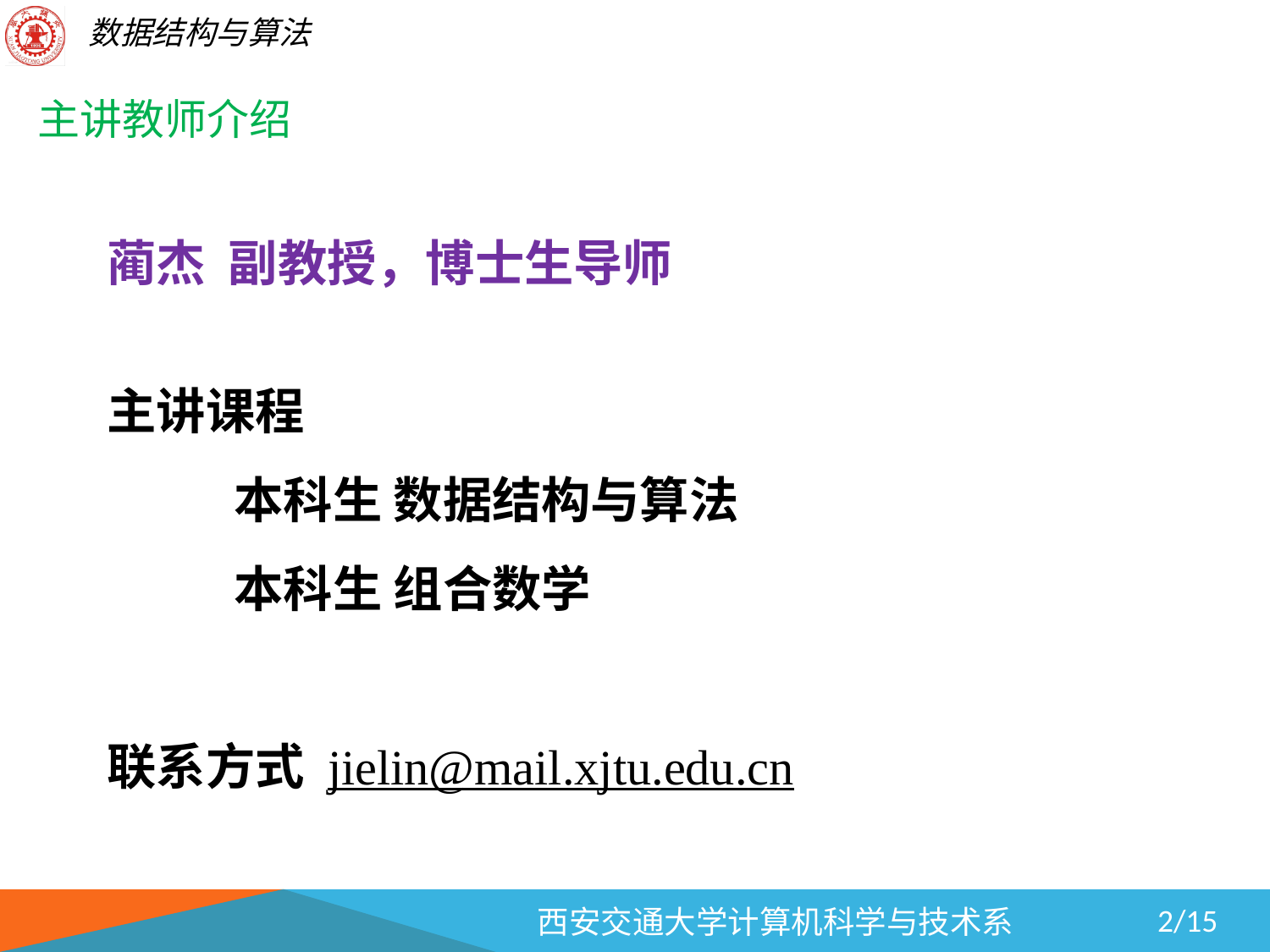

主讲教师介绍
蔺杰  副教授，博士生导师

主讲课程
	本科生 数据结构与算法
	本科生 组合数学

联系方式 jielin@mail.xjtu.edu.cn